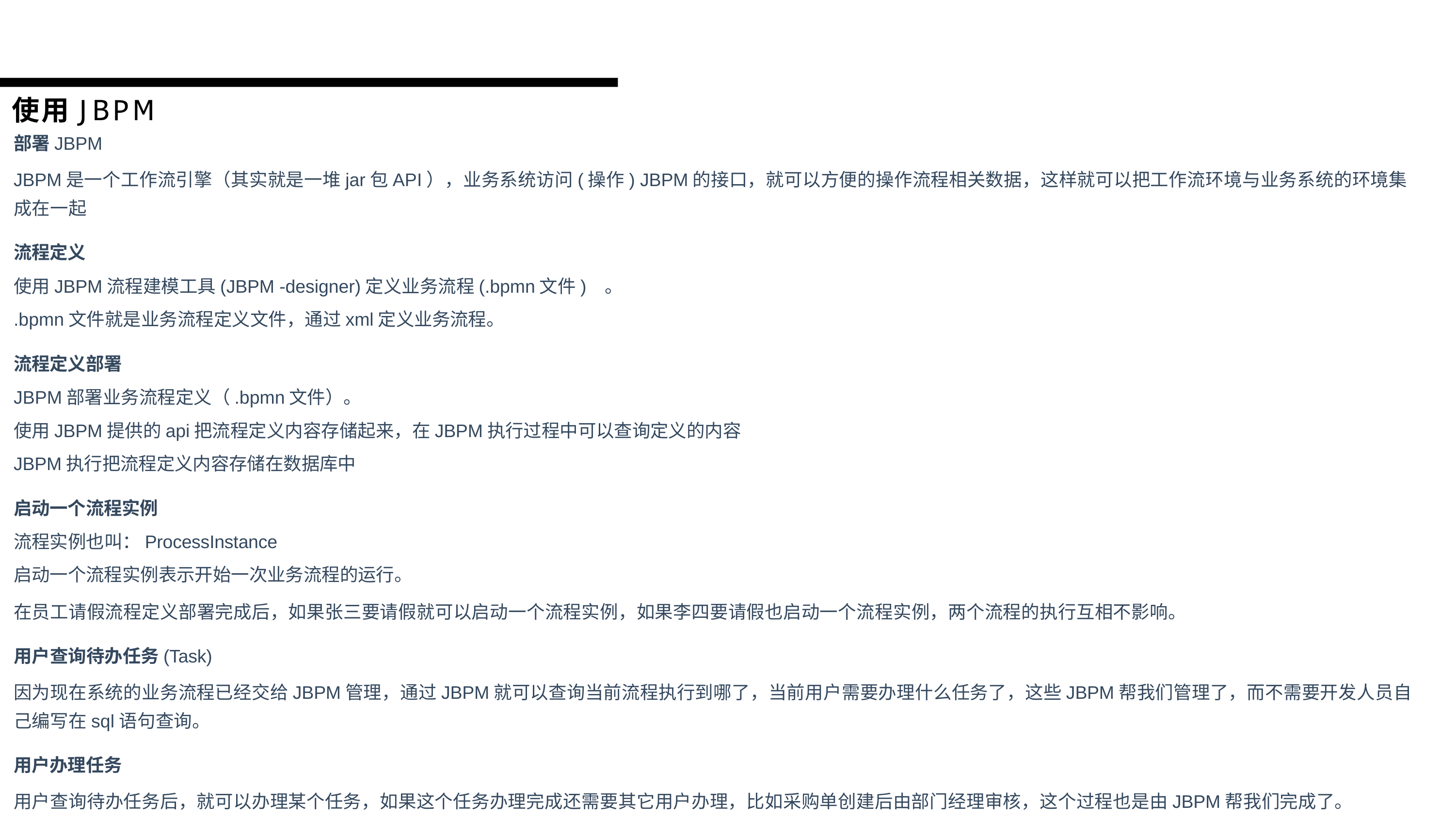

使用JBPM
部署JBPM
JBPM是一个工作流引擎（其实就是一堆jar包API），业务系统访问(操作) JBPM的接口，就可以方便的操作流程相关数据，这样就可以把工作流环境与业务系统的环境集成在一起

流程定义
使用JBPM流程建模工具(JBPM -designer)定义业务流程(.bpmn文件)  。
.bpmn文件就是业务流程定义文件，通过xml定义业务流程。

流程定义部署
JBPM部署业务流程定义（.bpmn文件）。
使用JBPM提供的api把流程定义内容存储起来，在JBPM执行过程中可以查询定义的内容
JBPM执行把流程定义内容存储在数据库中

启动一个流程实例
流程实例也叫：ProcessInstance
启动一个流程实例表示开始一次业务流程的运行。
在员工请假流程定义部署完成后，如果张三要请假就可以启动一个流程实例，如果李四要请假也启动一个流程实例，两个流程的执行互相不影响。

用户查询待办任务(Task)
因为现在系统的业务流程已经交给JBPM管理，通过JBPM就可以查询当前流程执行到哪了，当前用户需要办理什么任务了，这些JBPM帮我们管理了，而不需要开发人员自己编写在sql语句查询。

用户办理任务
用户查询待办任务后，就可以办理某个任务，如果这个任务办理完成还需要其它用户办理，比如采购单创建后由部门经理审核，这个过程也是由JBPM帮我们完成了。